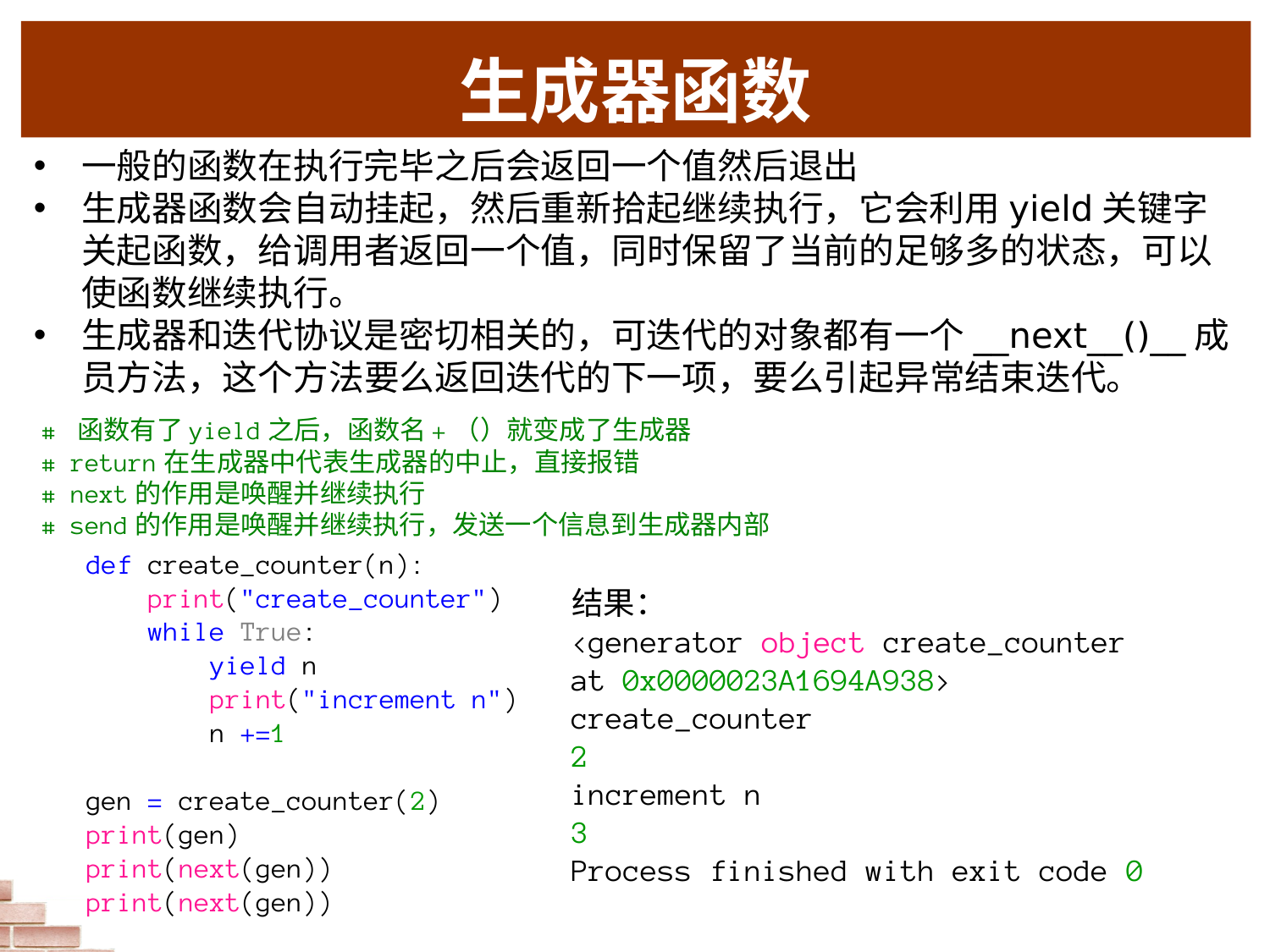

# 生成器函数
一般的函数在执行完毕之后会返回一个值然后退出
生成器函数会自动挂起，然后重新拾起继续执行，它会利用yield关键字关起函数，给调用者返回一个值，同时保留了当前的足够多的状态，可以使函数继续执行。
生成器和迭代协议是密切相关的，可迭代的对象都有一个__next__()__成员方法，这个方法要么返回迭代的下一项，要么引起异常结束迭代。
# 函数有了yield之后，函数名+（）就变成了生成器
# return在生成器中代表生成器的中止，直接报错
# next的作用是唤醒并继续执行
# send的作用是唤醒并继续执行，发送一个信息到生成器内部
def create_counter(n):
    print("create_counter")
    while True:
        yield n
        print("increment n")
        n +=1

gen = create_counter(2)
print(gen)
print(next(gen))
print(next(gen))
结果：
<generator object create_counter at 0x0000023A1694A938>
create_counter
2
increment n
3
Process finished with exit code 0